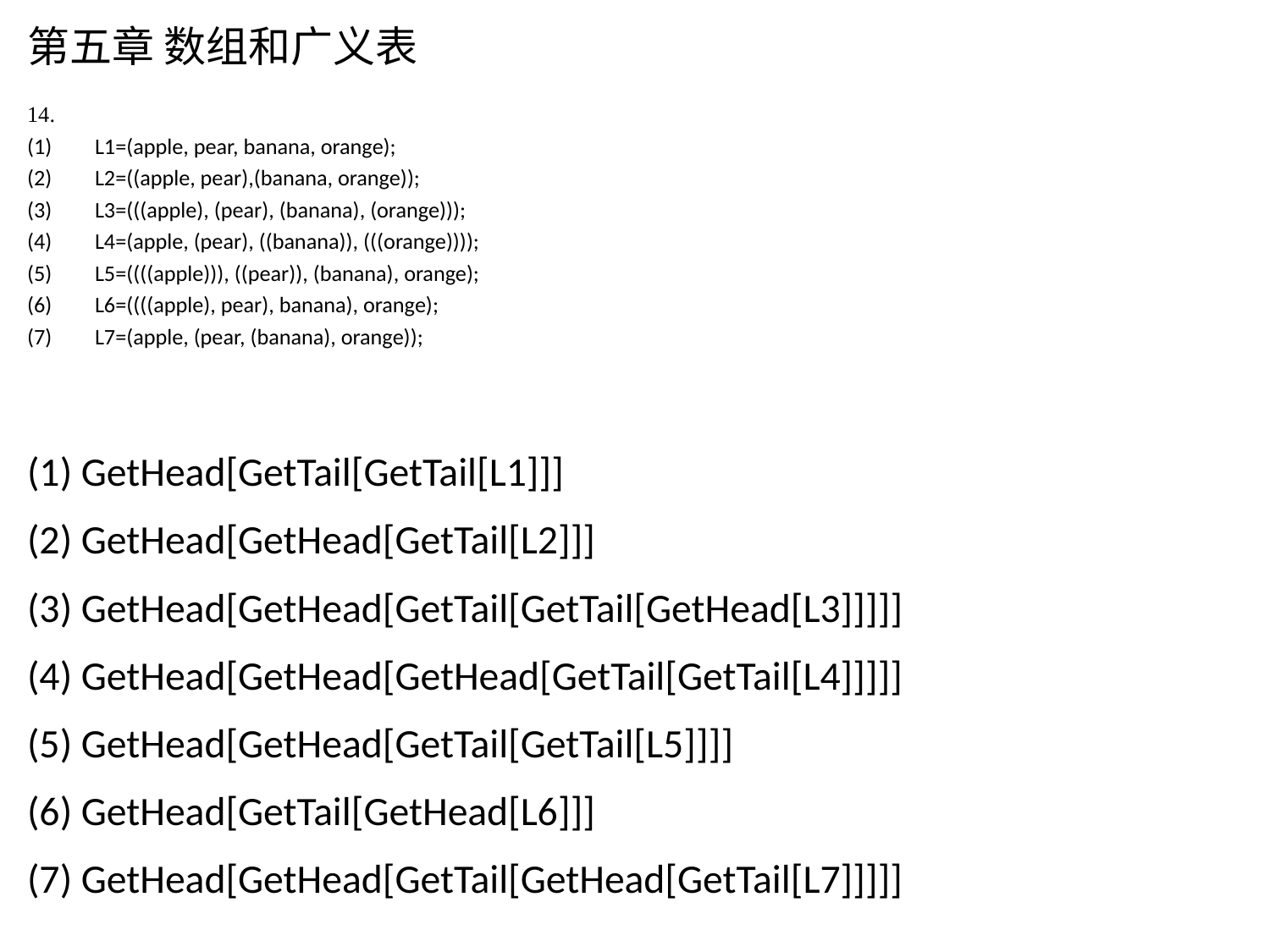

# 第五章 数组和广义表
14.
L1=(apple, pear, banana, orange);
L2=((apple, pear),(banana, orange));
L3=(((apple), (pear), (banana), (orange)));
L4=(apple, (pear), ((banana)), (((orange))));
L5=((((apple))), ((pear)), (banana), orange);
L6=((((apple), pear), banana), orange);
L7=(apple, (pear, (banana), orange));

(1) GetHead[GetTail[GetTail[L1]]]
(2) GetHead[GetHead[GetTail[L2]]]
(3) GetHead[GetHead[GetTail[GetTail[GetHead[L3]]]]]
(4) GetHead[GetHead[GetHead[GetTail[GetTail[L4]]]]]
(5) GetHead[GetHead[GetTail[GetTail[L5]]]]
(6) GetHead[GetTail[GetHead[L6]]]
(7) GetHead[GetHead[GetTail[GetHead[GetTail[L7]]]]]